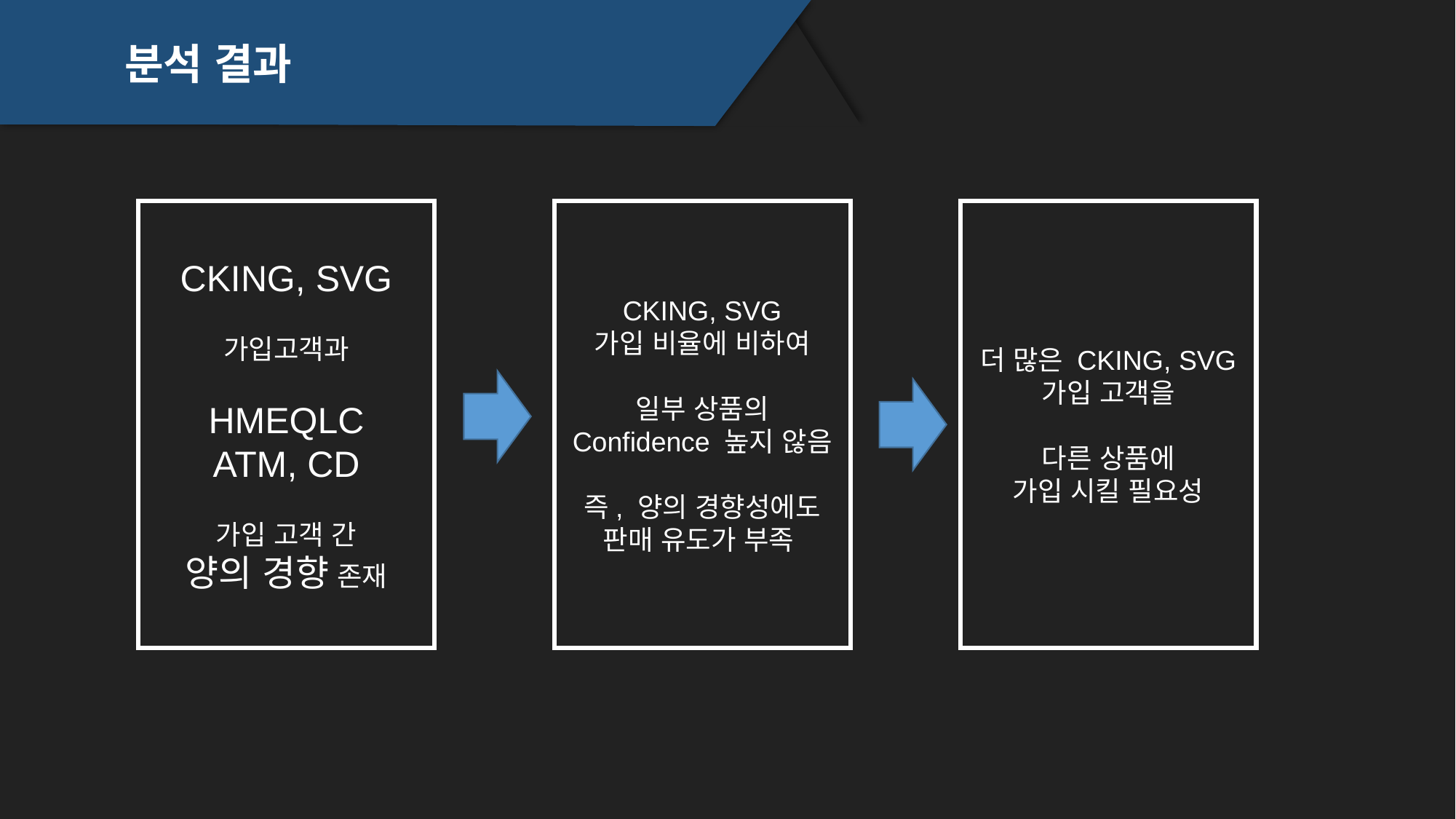

분석 결과
더 많은 CKING, SVG 가입 고객을

다른 상품에
가입 시킬 필요성
CKING, SVG
가입 비율에 비하여

일부 상품의
Confidence 높지 않음

즉, 양의 경향성에도
판매 유도가 부족
CKING, SVG

가입고객과

HMEQLC
ATM, CD

가입 고객 간
양의 경향 존재